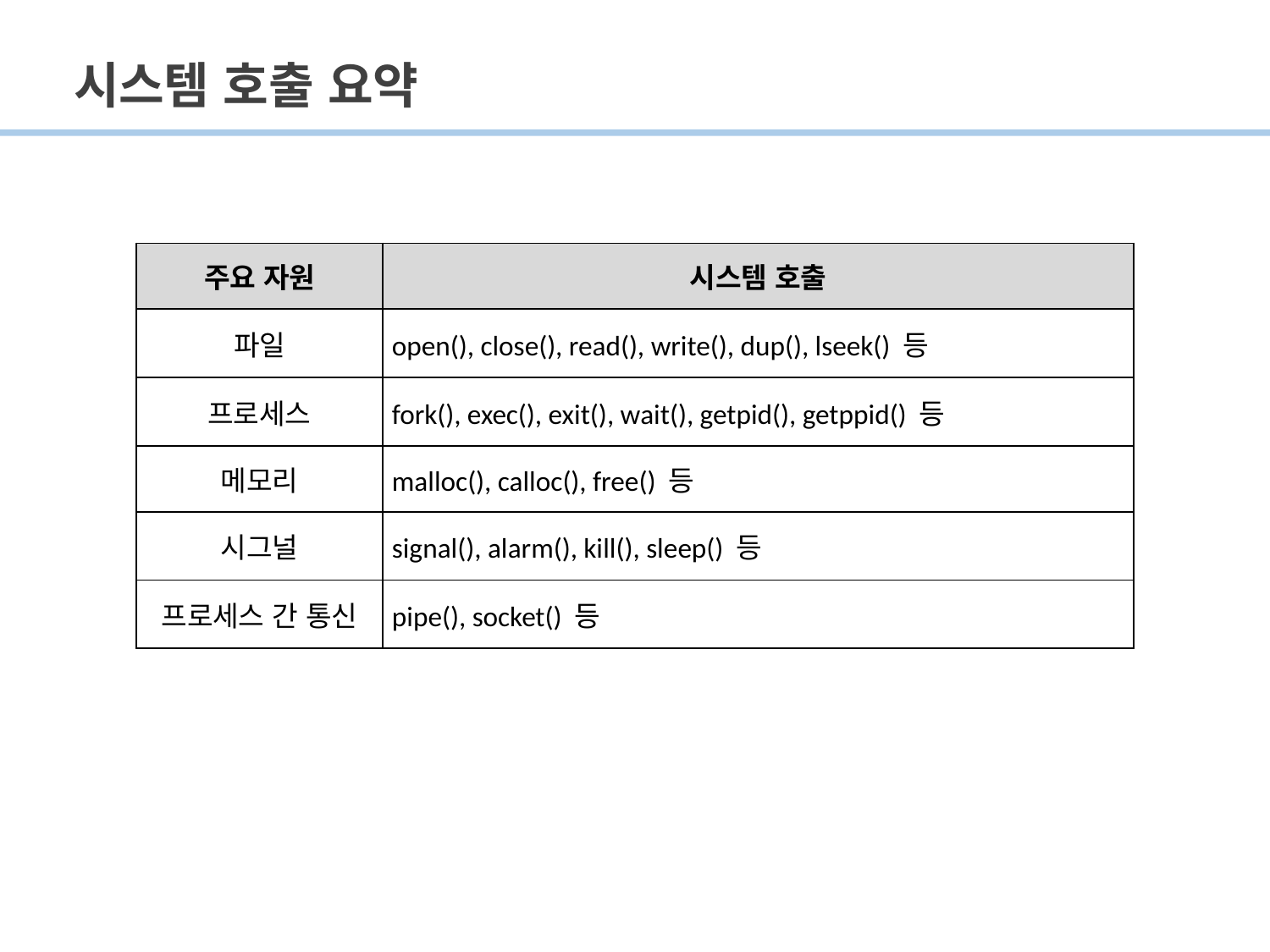

# 시스템 호출 요약
| 주요 자원 | 시스템 호출 |
| --- | --- |
| 파일 | open(), close(), read(), write(), dup(), lseek() 등 |
| 프로세스 | fork(), exec(), exit(), wait(), getpid(), getppid() 등 |
| 메모리 | malloc(), calloc(), free() 등 |
| 시그널 | signal(), alarm(), kill(), sleep() 등 |
| 프로세스 간 통신 | pipe(), socket() 등 |